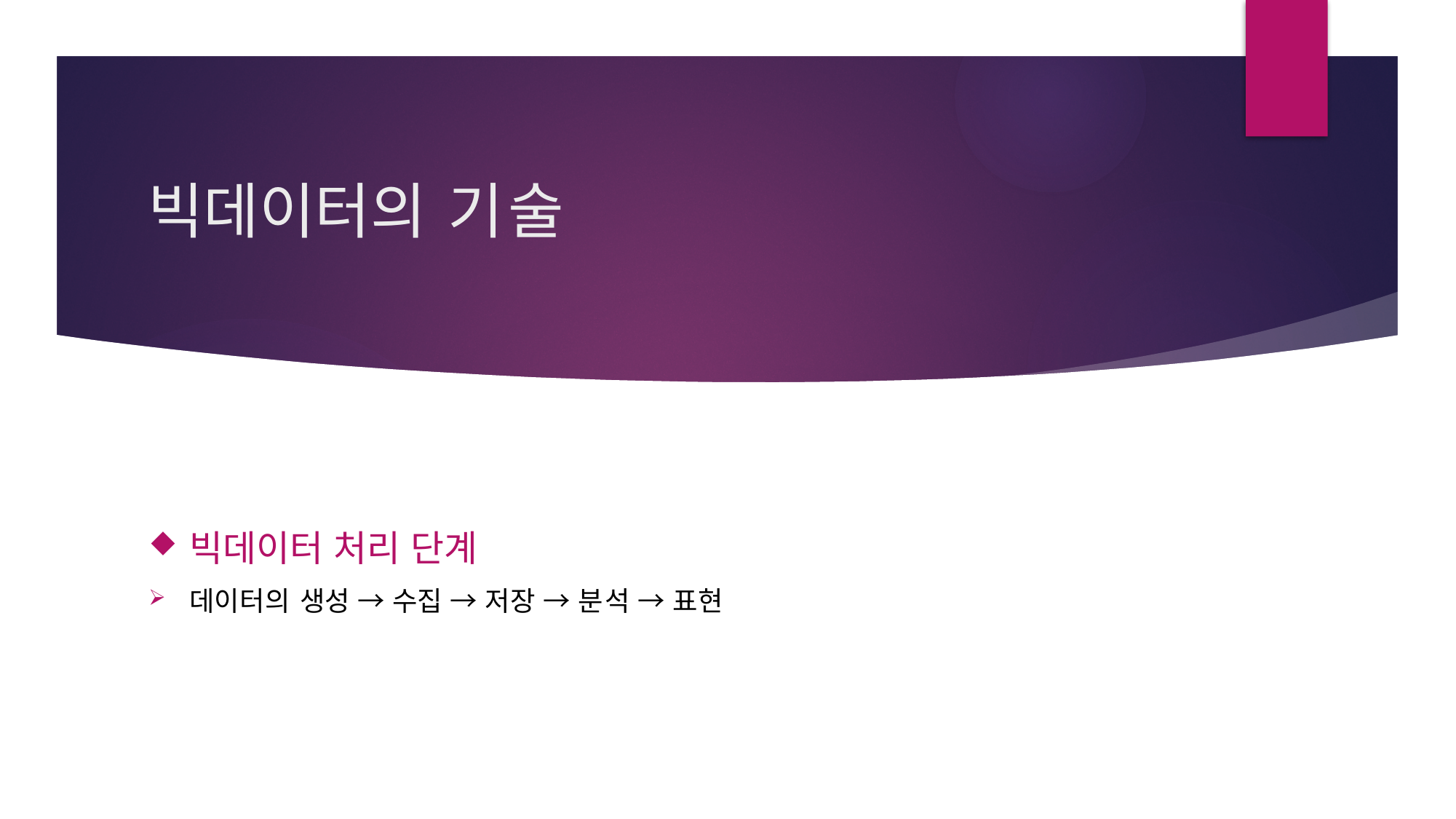

# 빅데이터의 기술
빅데이터 처리 단계
데이터의 생성 → 수집 → 저장 → 분석 → 표현